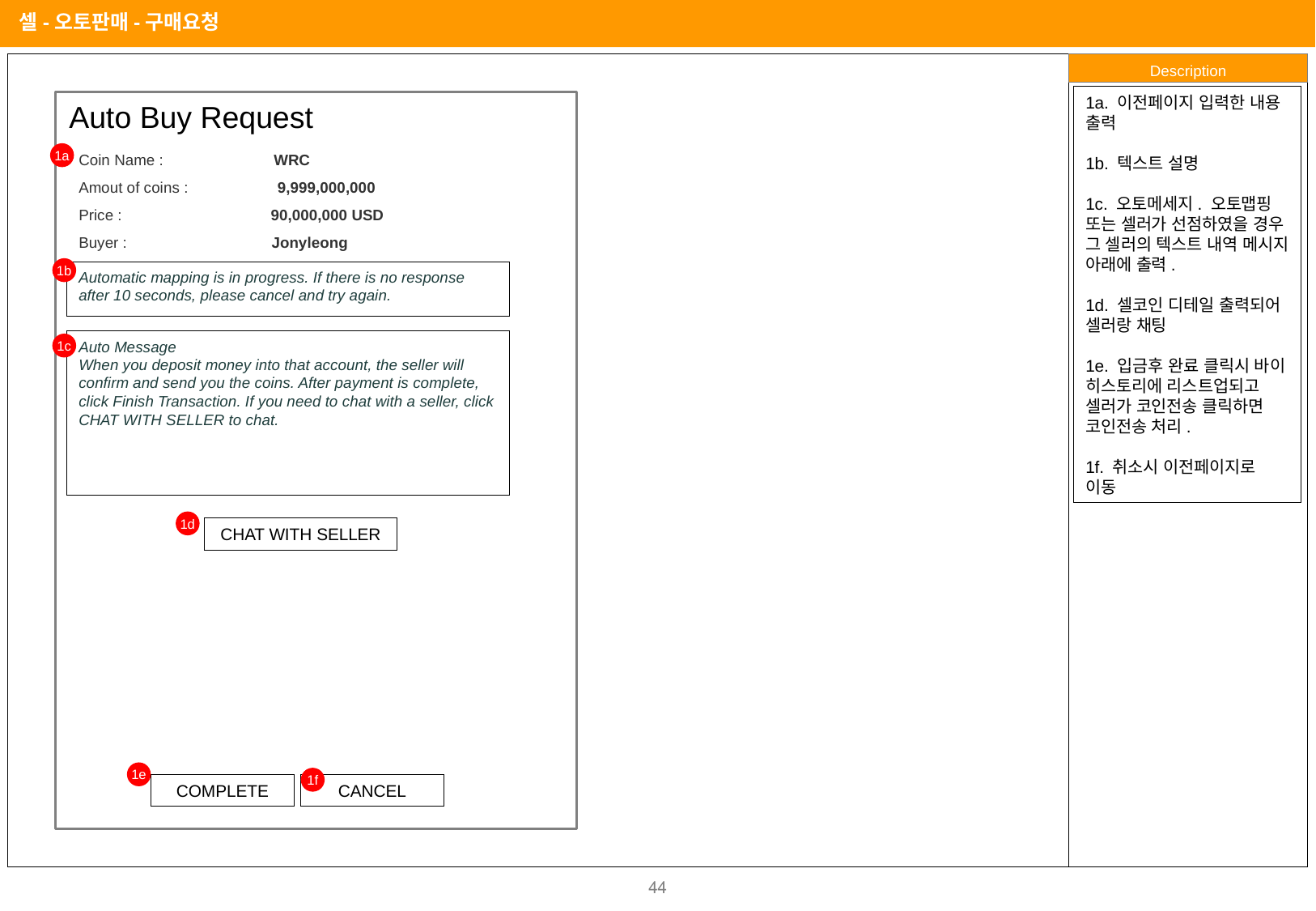

셀-오토판매-구매요청
1a. 이전페이지 입력한 내용 출력

1b. 텍스트 설명

1c. 오토메세지. 오토맵핑 또는 셀러가 선점하였을 경우 그 셀러의 텍스트 내역 메시지 아래에 출력.

1d. 셀코인 디테일 출력되어 셀러랑 채팅

1e. 입금후 완료 클릭시 바이 히스토리에 리스트업되고 셀러가 코인전송 클릭하면 코인전송 처리.

1f. 취소시 이전페이지로 이동
Auto Buy Request

Coin Name :                          WRC
Amout of coins :                     9,999,000,000
Price :                                   90,000,000 USD
Buyer :                                  Jonyleong
1a
1b
Automatic mapping is in progress. If there is no response after 10 seconds, please cancel and try again.
Auto Message
When you deposit money into that account, the seller will confirm and send you the coins. After payment is complete, click Finish Transaction. If you need to chat with a seller, click CHAT WITH SELLER to chat.
1c
1d
CHAT WITH SELLER
1e
1f
CANCEL
COMPLETE